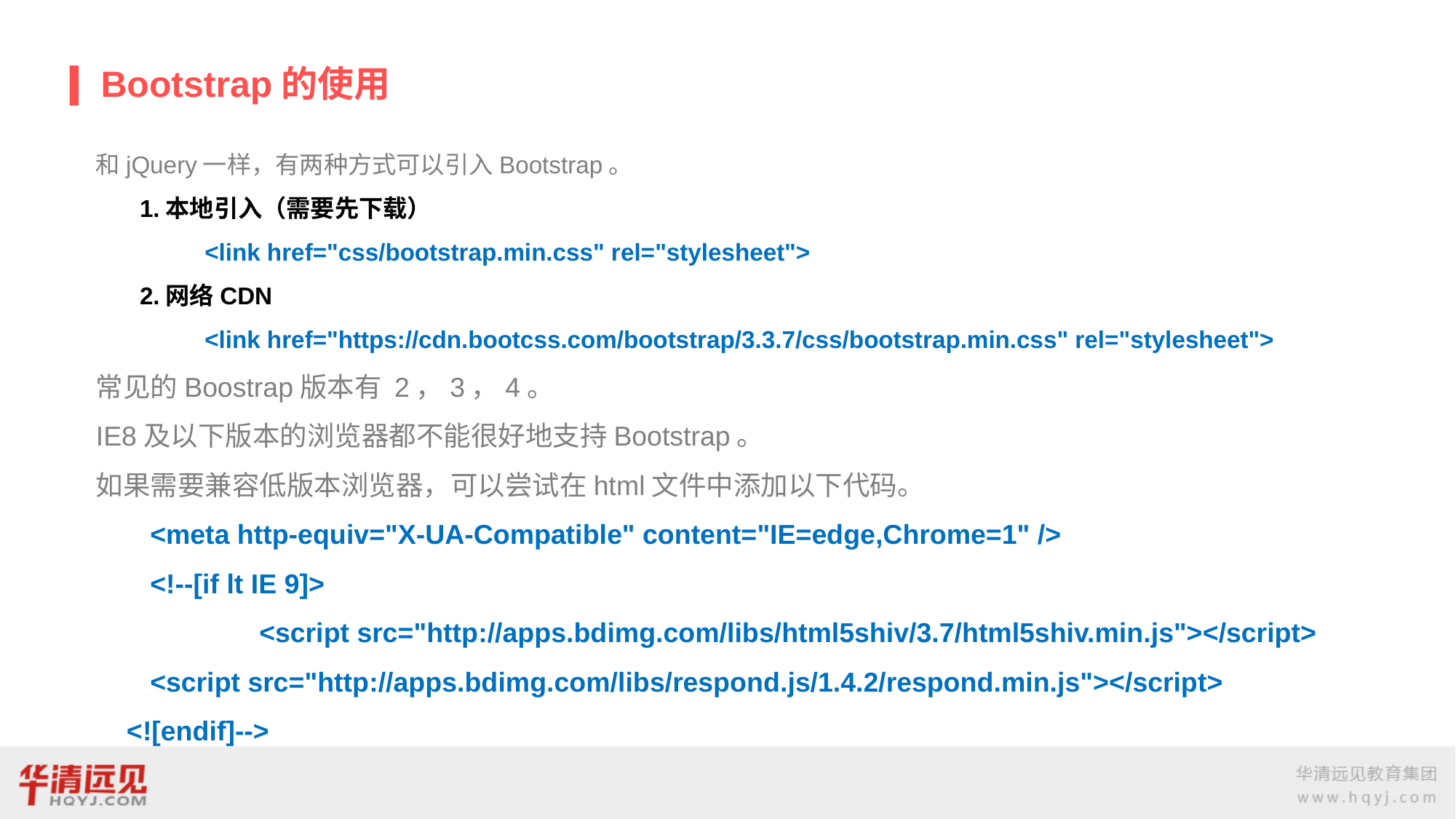

# Bootstrap的使用
和jQuery一样，有两种方式可以引入Bootstrap。
1.本地引入（需要先下载）
<link href="css/bootstrap.min.css" rel="stylesheet">
2.网络CDN
<link href="https://cdn.bootcss.com/bootstrap/3.3.7/css/bootstrap.min.css" rel="stylesheet">
常见的Boostrap版本有 2，3，4。
IE8及以下版本的浏览器都不能很好地支持Bootstrap。
如果需要兼容低版本浏览器，可以尝试在html文件中添加以下代码。
<meta http-equiv="X-UA-Compatible" content="IE=edge,Chrome=1" />
<!--[if lt IE 9]>
	<script src="http://apps.bdimg.com/libs/html5shiv/3.7/html5shiv.min.js"></script>
<script src="http://apps.bdimg.com/libs/respond.js/1.4.2/respond.min.js"></script>
    <![endif]-->